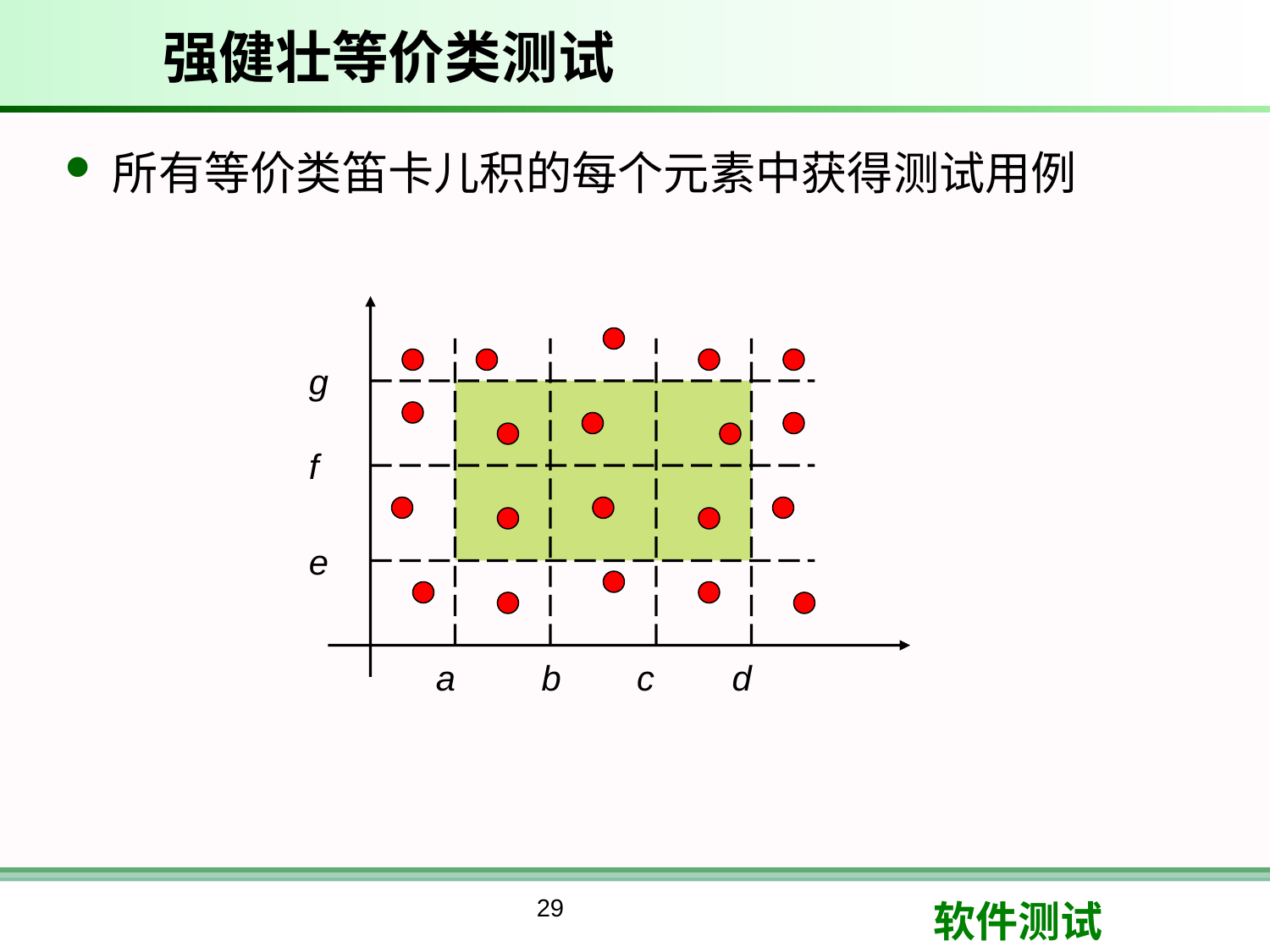

# 强健壮等价类测试
所有等价类笛卡儿积的每个元素中获得测试用例

g

f

e

a
b
c
d

29